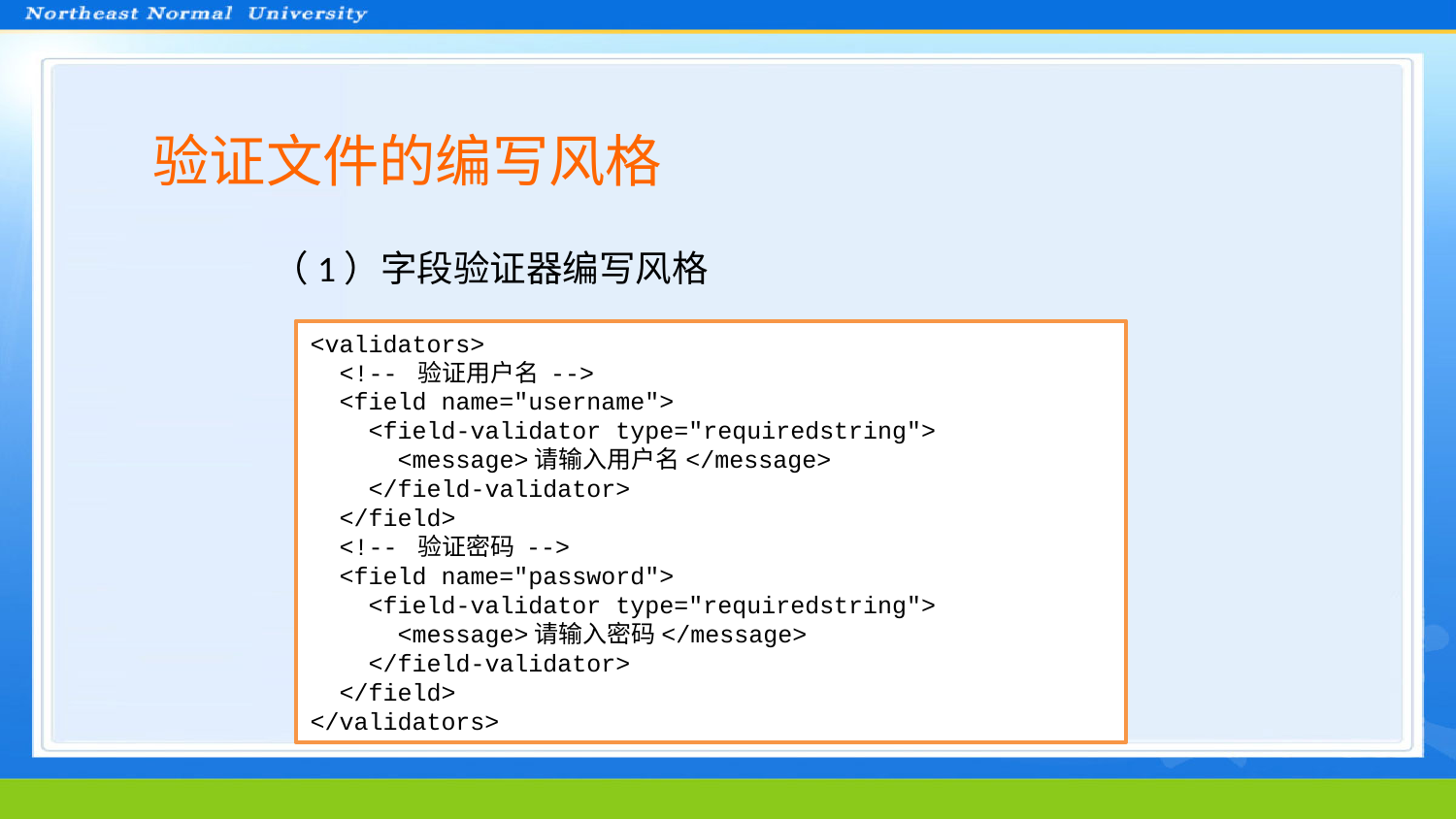

验证文件的编写风格
（1）字段验证器编写风格
<validators>
  <!-- 验证用户名 -->
  <field name="username">
    <field-validator type="requiredstring">
      <message>请输入用户名</message>
    </field-validator>
  </field>
  <!-- 验证密码 -->
  <field name="password">
    <field-validator type="requiredstring">
      <message>请输入密码</message>
    </field-validator>
  </field>
</validators>